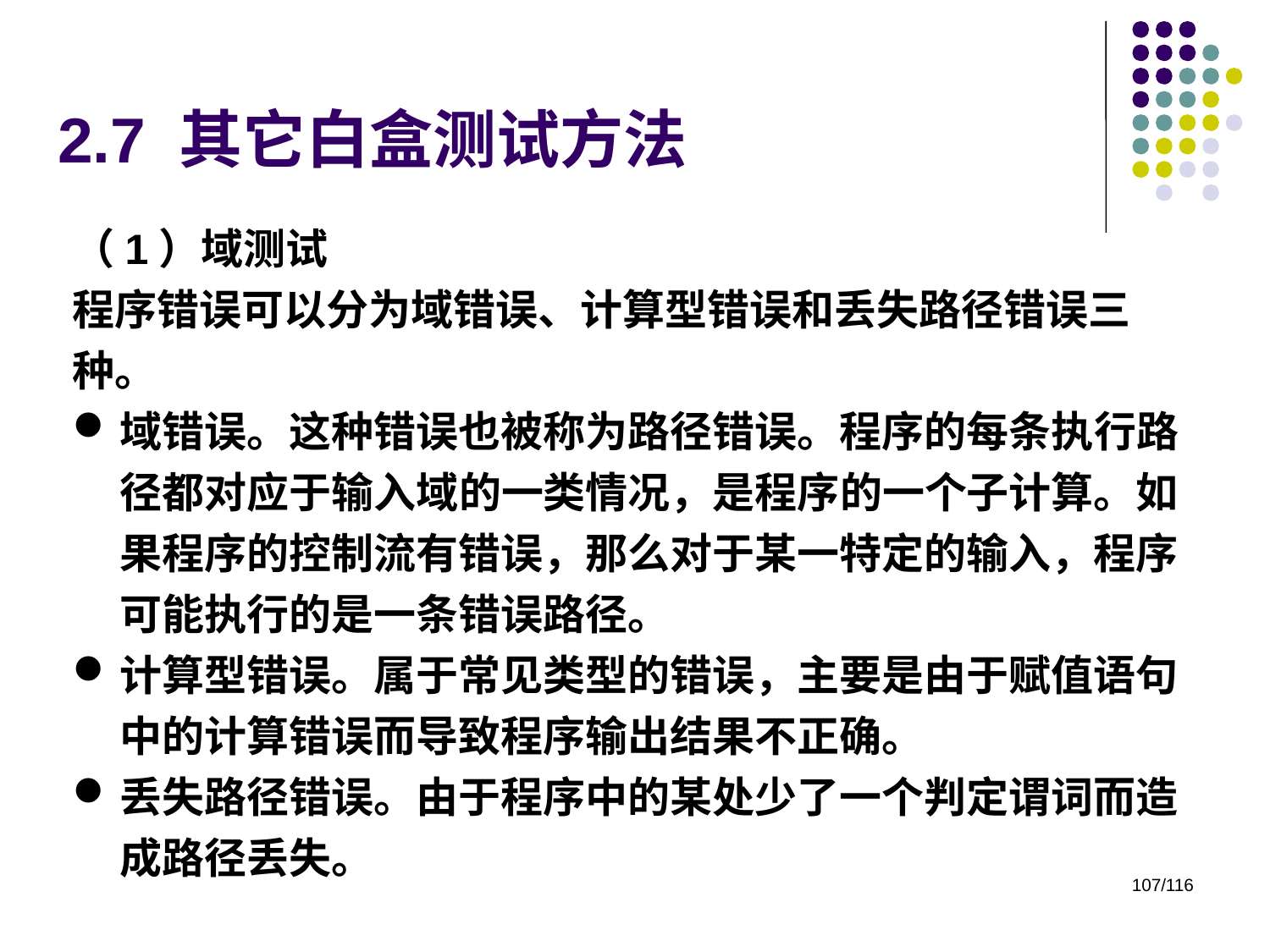

# 2.7 其它白盒测试方法
（1）域测试
程序错误可以分为域错误、计算型错误和丢失路径错误三种。
域错误。这种错误也被称为路径错误。程序的每条执行路径都对应于输入域的一类情况，是程序的一个子计算。如果程序的控制流有错误，那么对于某一特定的输入，程序可能执行的是一条错误路径。
计算型错误。属于常见类型的错误，主要是由于赋值语句中的计算错误而导致程序输出结果不正确。
丢失路径错误。由于程序中的某处少了一个判定谓词而造成路径丢失。

107/116